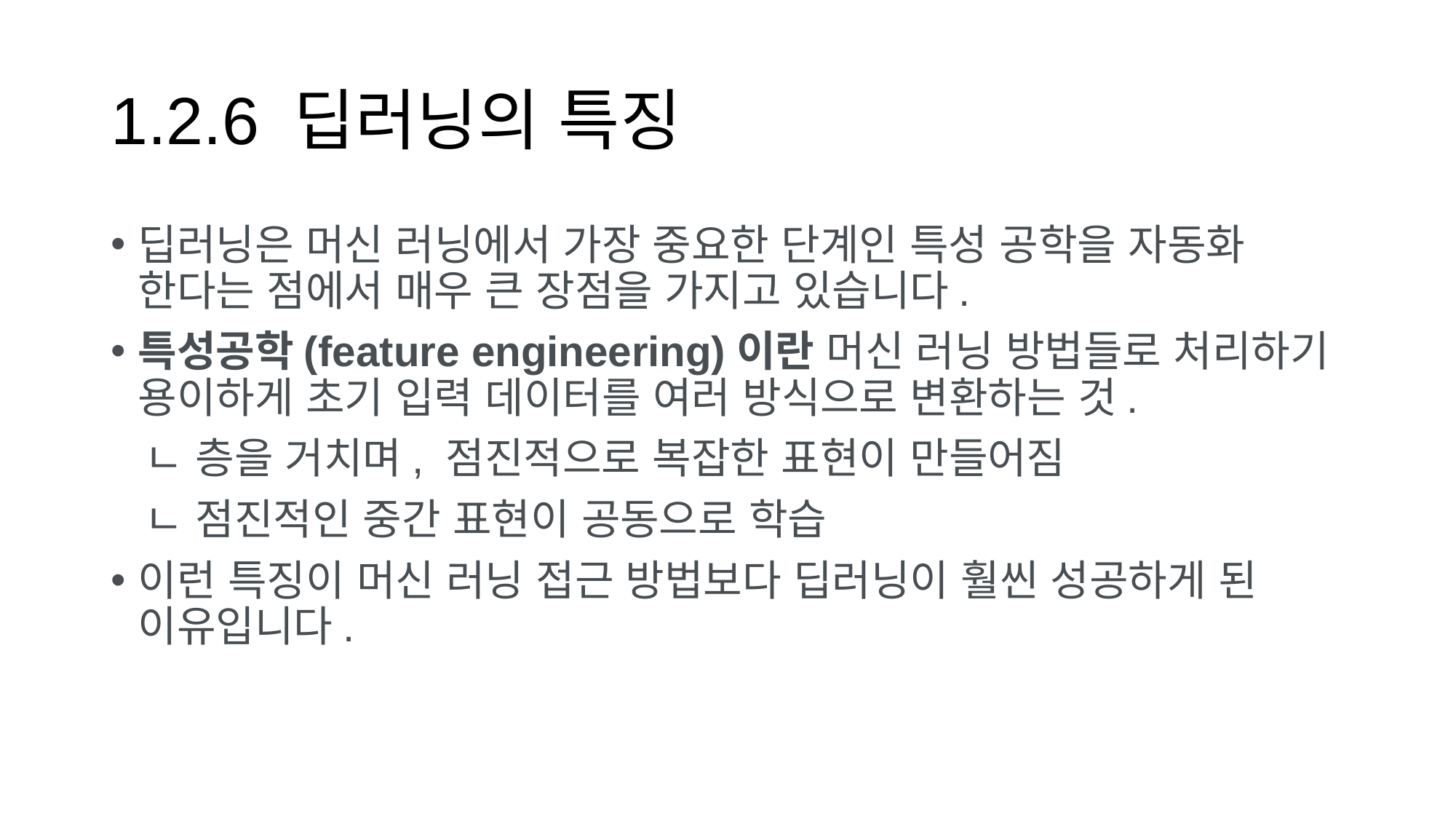

# 1.2.6 딥러닝의 특징
딥러닝은 머신 러닝에서 가장 중요한 단계인 특성 공학을 자동화 한다는 점에서 매우 큰 장점을 가지고 있습니다.
특성공학(feature engineering)이란 머신 러닝 방법들로 처리하기 용이하게 초기 입력 데이터를 여러 방식으로 변환하는 것.
  ㄴ 층을 거치며, 점진적으로 복잡한 표현이 만들어짐
  ㄴ 점진적인 중간 표현이 공동으로 학습
이런 특징이 머신 러닝 접근 방법보다 딥러닝이 훨씬 성공하게 된 이유입니다.